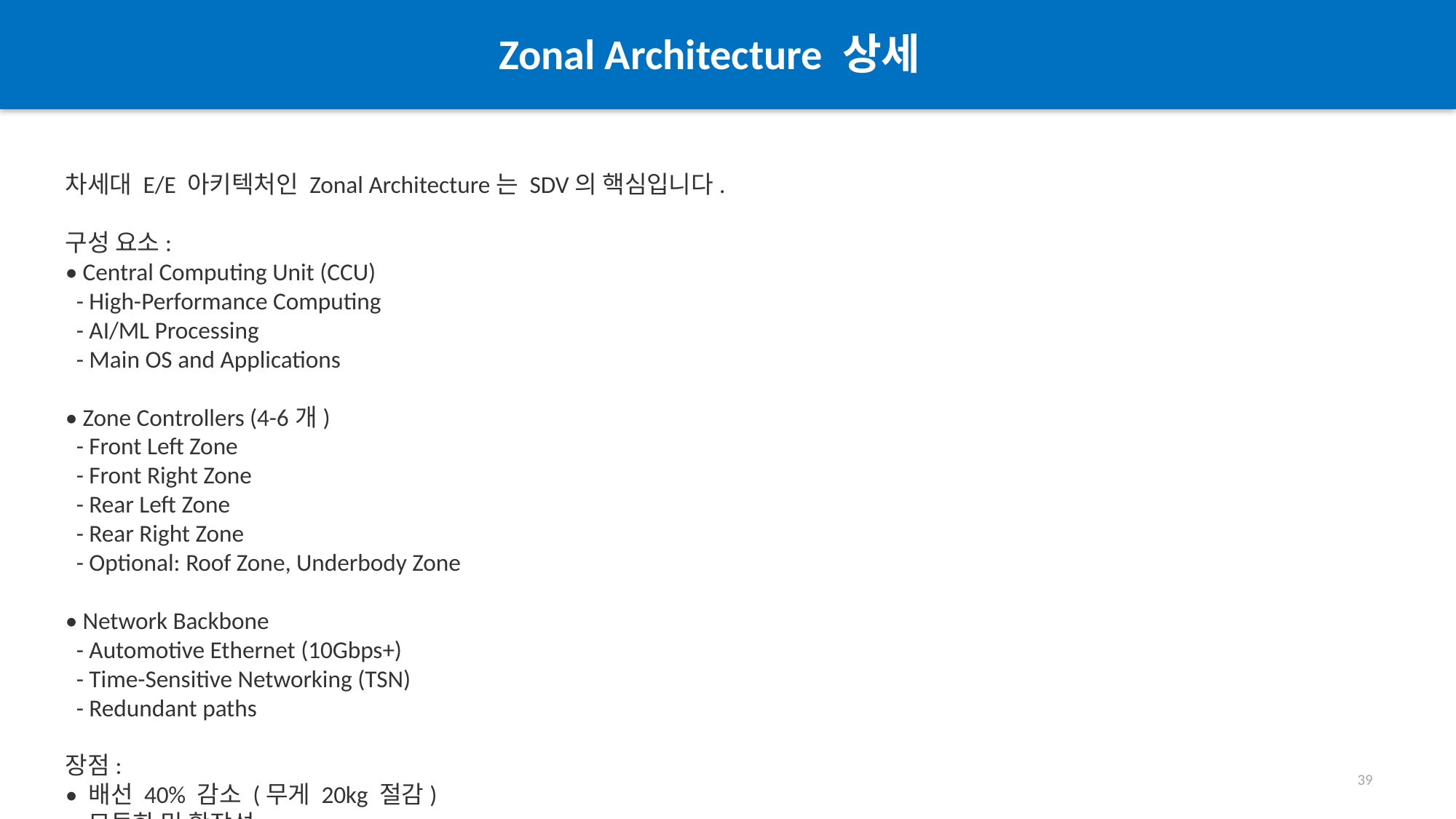

Zonal Architecture 상세
#
차세대 E/E 아키텍처인 Zonal Architecture는 SDV의 핵심입니다.
구성 요소:
• Central Computing Unit (CCU)
  - High-Performance Computing
  - AI/ML Processing
  - Main OS and Applications
• Zone Controllers (4-6개)
  - Front Left Zone
  - Front Right Zone
  - Rear Left Zone
  - Rear Right Zone
  - Optional: Roof Zone, Underbody Zone
• Network Backbone
  - Automotive Ethernet (10Gbps+)
  - Time-Sensitive Networking (TSN)
  - Redundant paths
장점:
• 배선 40% 감소 (무게 20kg 절감)
• 모듈화 및 확장성
• 실시간 성능 보장
• 비용 절감 (차량당 $200)
39